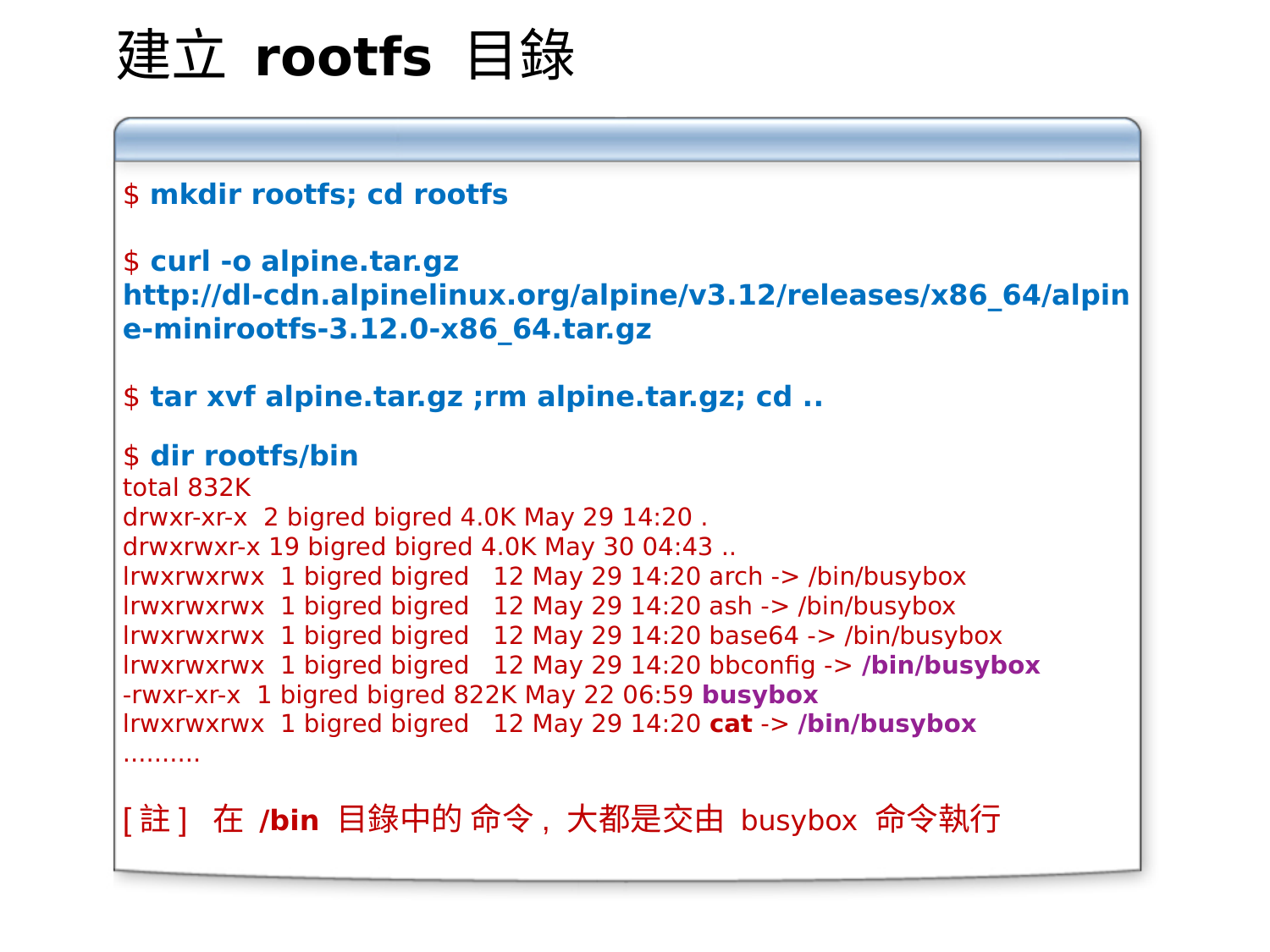

建立 rootfs 目錄
$ mkdir rootfs; cd rootfs

$ curl -o alpine.tar.gz http://dl-cdn.alpinelinux.org/alpine/v3.12/releases/x86_64/alpine-minirootfs-3.12.0-x86_64.tar.gz

$ tar xvf alpine.tar.gz ;rm alpine.tar.gz; cd ..

$ dir rootfs/bin
total 832K
drwxr-xr-x  2 bigred bigred 4.0K May 29 14:20 .
drwxrwxr-x 19 bigred bigred 4.0K May 30 04:43 ..
lrwxrwxrwx  1 bigred bigred   12 May 29 14:20 arch -> /bin/busybox
lrwxrwxrwx  1 bigred bigred   12 May 29 14:20 ash -> /bin/busybox
lrwxrwxrwx  1 bigred bigred   12 May 29 14:20 base64 -> /bin/busybox
lrwxrwxrwx  1 bigred bigred   12 May 29 14:20 bbconfig -> /bin/busybox
-rwxr-xr-x  1 bigred bigred 822K May 22 06:59 busybox
lrwxrwxrwx  1 bigred bigred   12 May 29 14:20 cat -> /bin/busybox
..........

[註]  在 /bin 目錄中的 命令, 大都是交由 busybox 命令執行